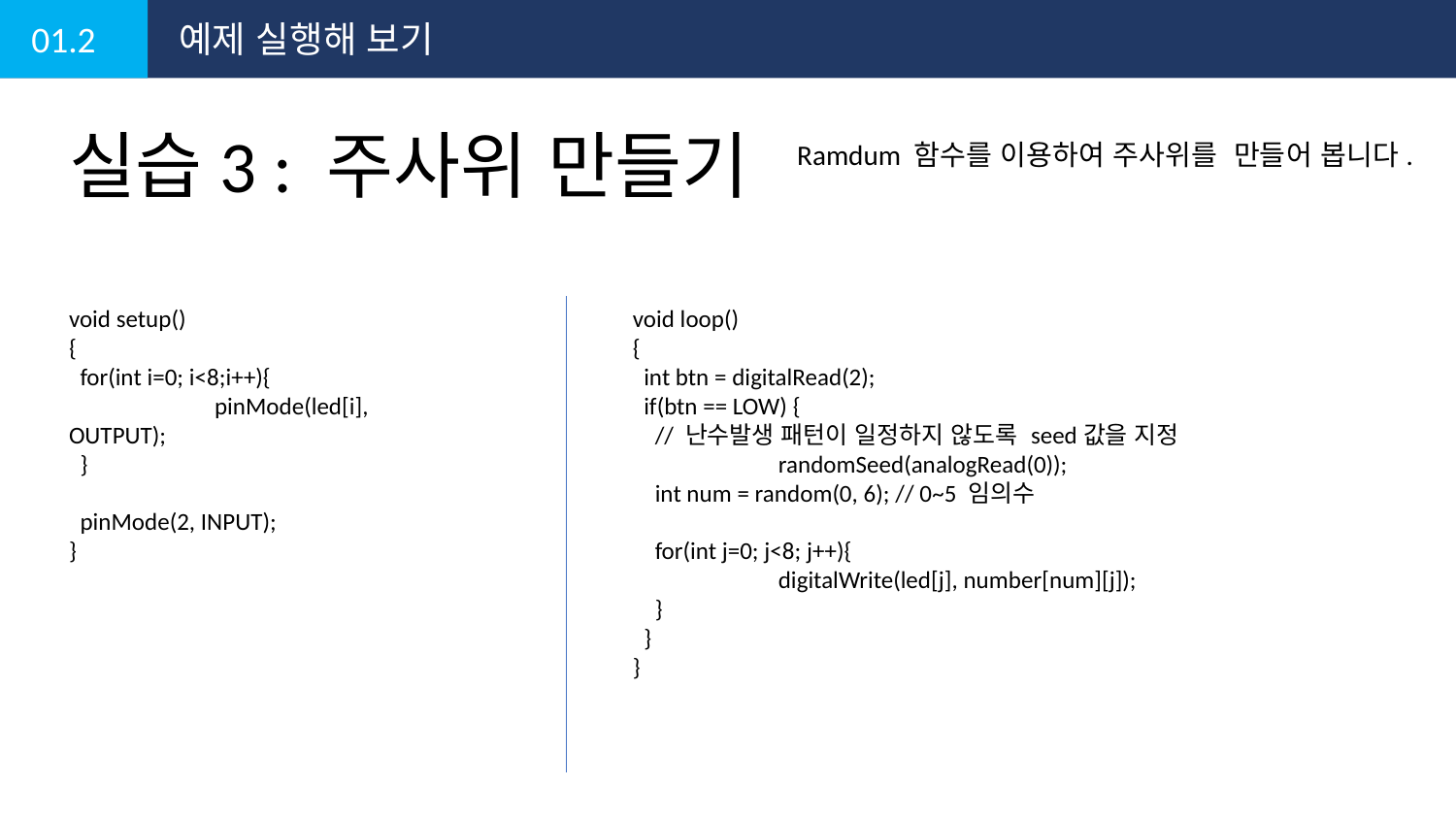

01.2
예제 실행해 보기
실습3 : 주사위 만들기
Ramdum 함수를 이용하여 주사위를  만들어 봅니다.
void setup()
{
  for(int i=0; i<8;i++){
  	pinMode(led[i], OUTPUT);
  }

  pinMode(2, INPUT);
}
void loop()
{
  int btn = digitalRead(2);
  if(btn == LOW) {
    // 난수발생 패턴이 일정하지 않도록 seed값을 지정
  	randomSeed(analogRead(0));
    int num = random(0, 6); // 0~5 임의수

    for(int j=0; j<8; j++){
    	digitalWrite(led[j], number[num][j]);
    }
  }
}